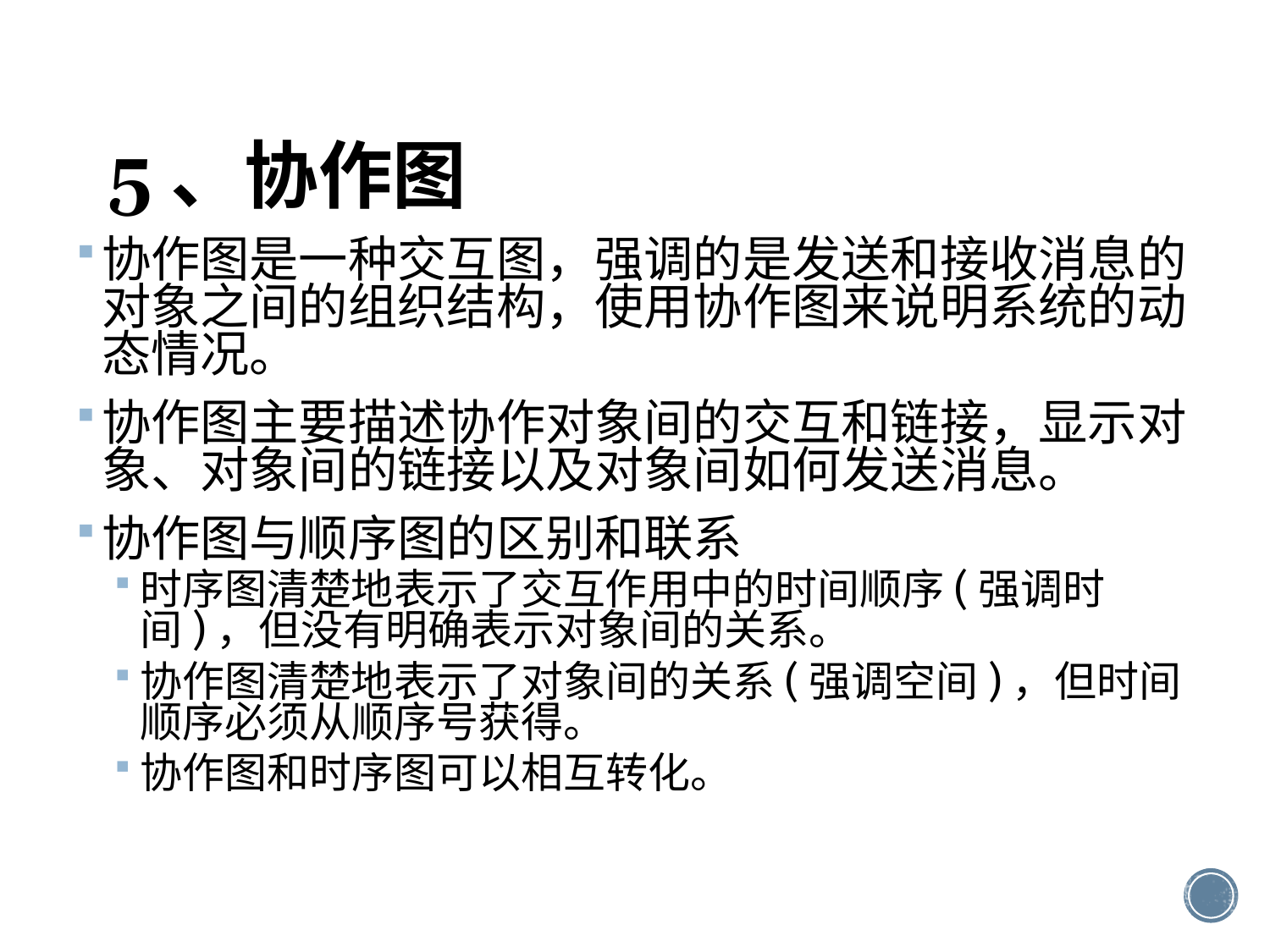

# 5、协作图
协作图是一种交互图，强调的是发送和接收消息的对象之间的组织结构，使用协作图来说明系统的动态情况。
协作图主要描述协作对象间的交互和链接，显示对象、对象间的链接以及对象间如何发送消息。
协作图与顺序图的区别和联系
时序图清楚地表示了交互作用中的时间顺序(强调时间)，但没有明确表示对象间的关系。
协作图清楚地表示了对象间的关系(强调空间)，但时间顺序必须从顺序号获得。
协作图和时序图可以相互转化。